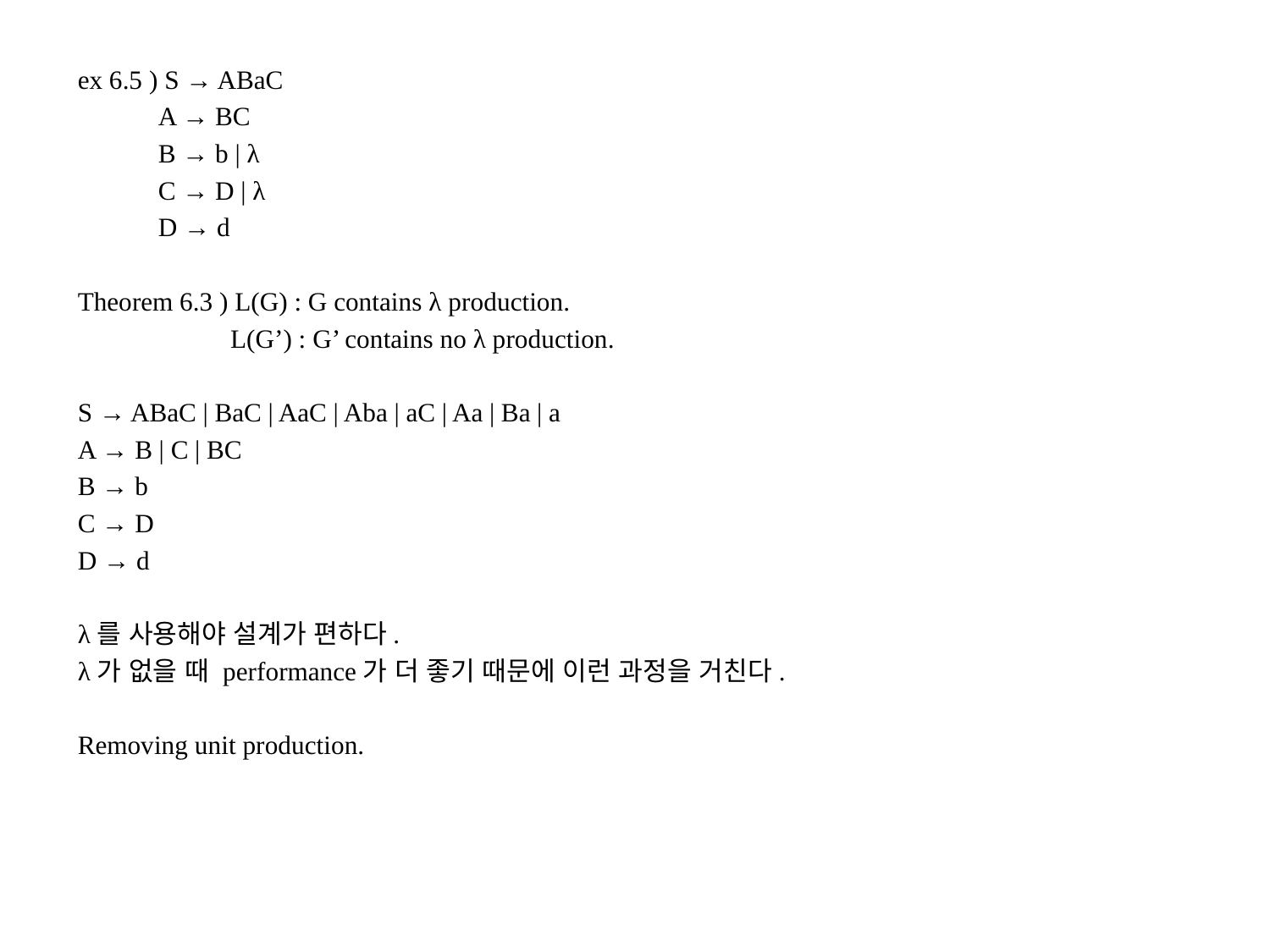

ex 6.5 ) S → ABaC
	     A → BC
	     B → b | λ
	     C → D | λ
	     D → d

Theorem 6.3 ) L(G) : G contains λ production.
	                L(G’) : G’ contains no λ production.

S → ABaC | BaC | AaC | Aba | aC | Aa | Ba | a
A → B | C | BC
B → b
C → D
D → d

λ를 사용해야 설계가 편하다.
λ가 없을 때 performance가 더 좋기 때문에 이런 과정을 거친다.

Removing unit production.